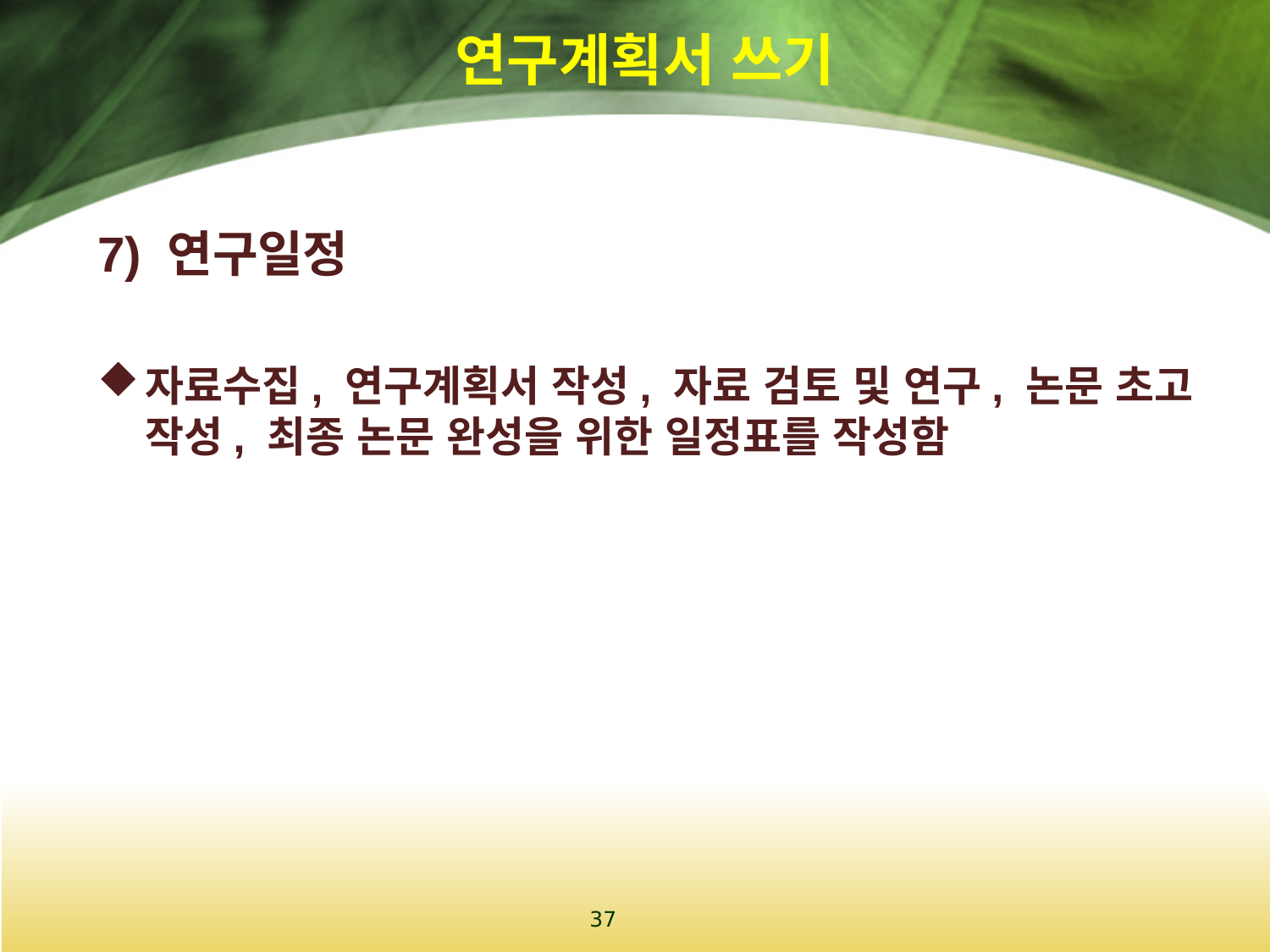

# 연구계획서 쓰기
7) 연구일정

자료수집, 연구계획서 작성, 자료 검토 및 연구, 논문 초고 작성, 최종 논문 완성을 위한 일정표를 작성함

37